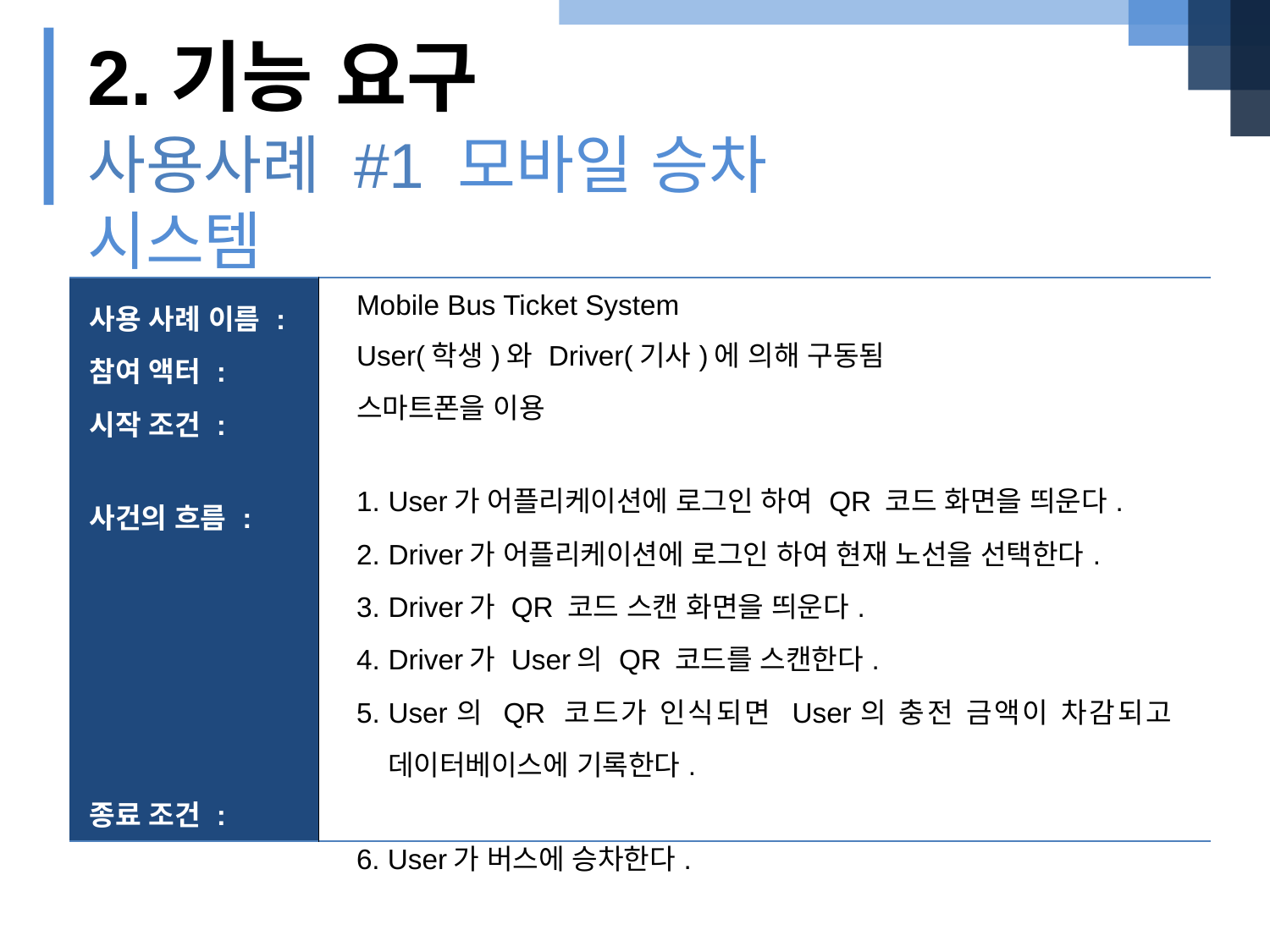

2.기능 요구

사용사례 #1 모바일 승차 시스템
| 사용 사례 이름 : 참여 액터 : 시작 조건 : 사건의 흐름 : 종료 조건 : | Mobile Bus Ticket System User(학생)와 Driver(기사)에 의해 구동됨 스마트폰을 이용 User가 어플리케이션에 로그인 하여 QR 코드 화면을 띄운다. Driver가 어플리케이션에 로그인 하여 현재 노선을 선택한다. Driver가 QR 코드 스캔 화면을 띄운다. Driver가 User의 QR 코드를 스캔한다. User의 QR 코드가 인식되면 User의 충전 금액이 차감되고 데이터베이스에 기록한다. 6. User가 버스에 승차한다. |
| --- | --- |